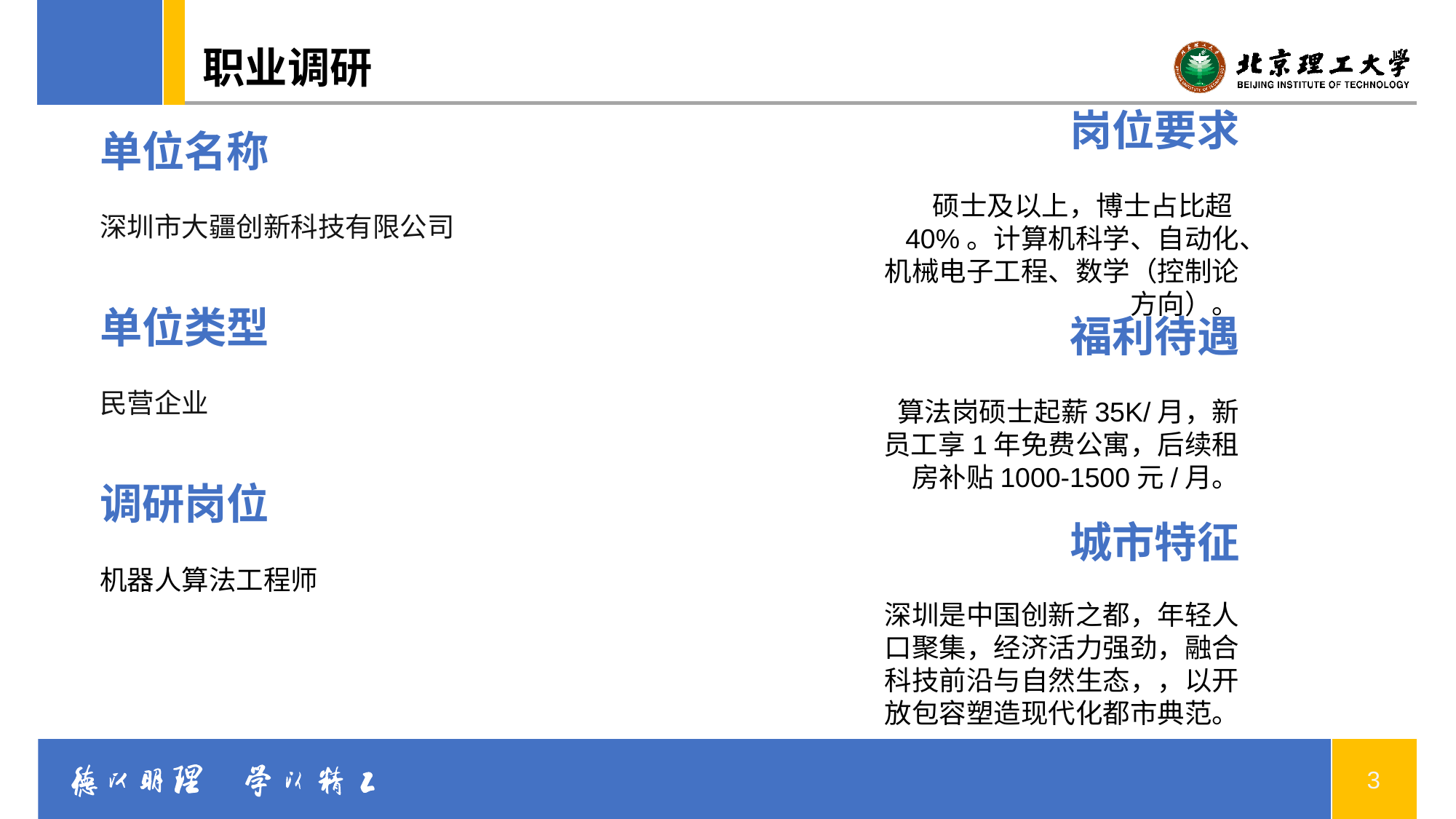

# 职业调研
岗位要求
硕士及以上，博士占比超40%。计算机科学、自动化、机械电子工程、数学（控制论方向）。
单位名称
深圳市大疆创新科技有限公司
单位类型
民营企业
福利待遇
算法岗硕士起薪35K/月，新员工享1年免费公寓，后续租房补贴1000-1500元/月。
调研岗位
机器人算法工程师
城市特征
深圳是中国创新之都，年轻人口聚集，经济活力强劲，融合科技前沿与自然生态，，以开放包容塑造现代化都市典范。